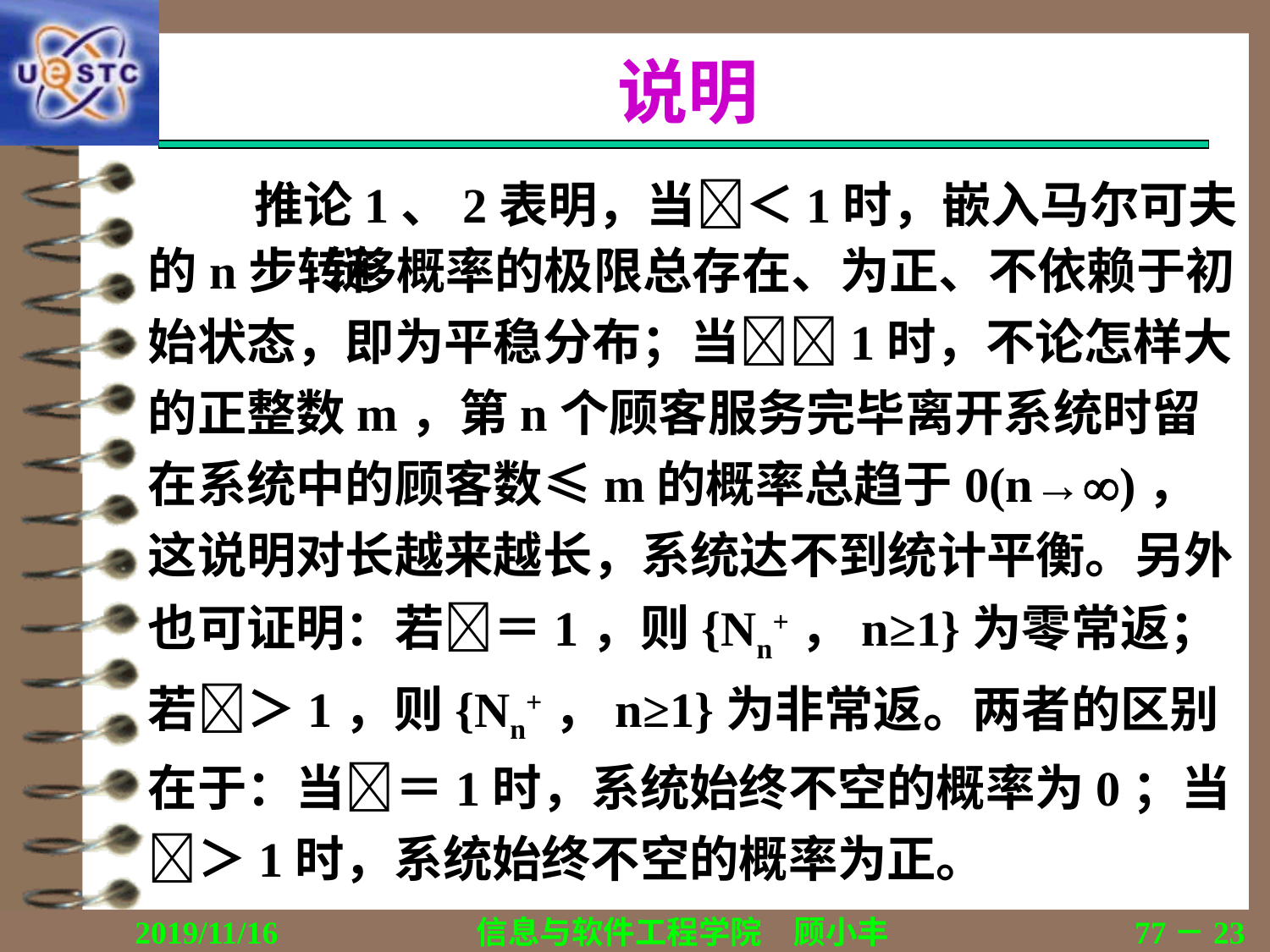

# 说明
推论1、2表明，当ρ＜1时，嵌入马尔可夫链
的n步转移概率的极限总存在、为正、不依赖于初始状态，即为平稳分布；当ρ≥1时，不论怎样大的正整数m，第n个顾客服务完毕离开系统时留在系统中的顾客数≤m的概率总趋于0(n→∞)，这说明对长越来越长，系统达不到统计平衡。另外也可证明：若ρ＝1，则{Nn+，n≥1}为零常返；若ρ＞1，则{Nn+，n≥1}为非常返。两者的区别在于：当ρ＝1时，系统始终不空的概率为0；当ρ＞1时，系统始终不空的概率为正。
2019/11/16
信息与软件工程学院　顾小丰
77－23